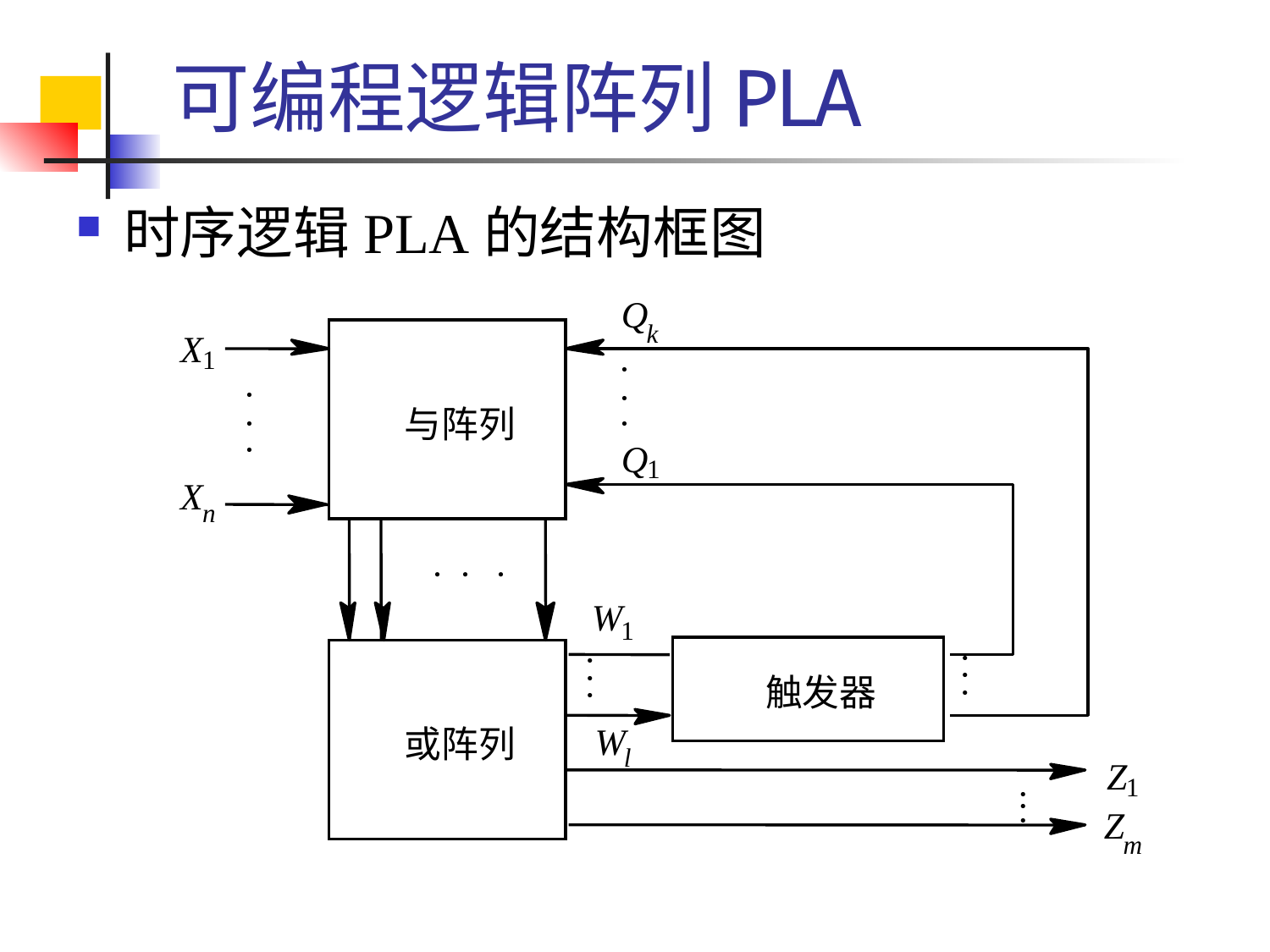

# 可编程逻辑阵列PLA
时序逻辑PLA的结构框图
Q
k

X

1

·
·
·
与阵列
·
·
·
Q
1
X

n

·
·
·
W

1

·

·

·
·
触发器
·
·

W
或阵列
l
Z

1
·
·
·
Z

m